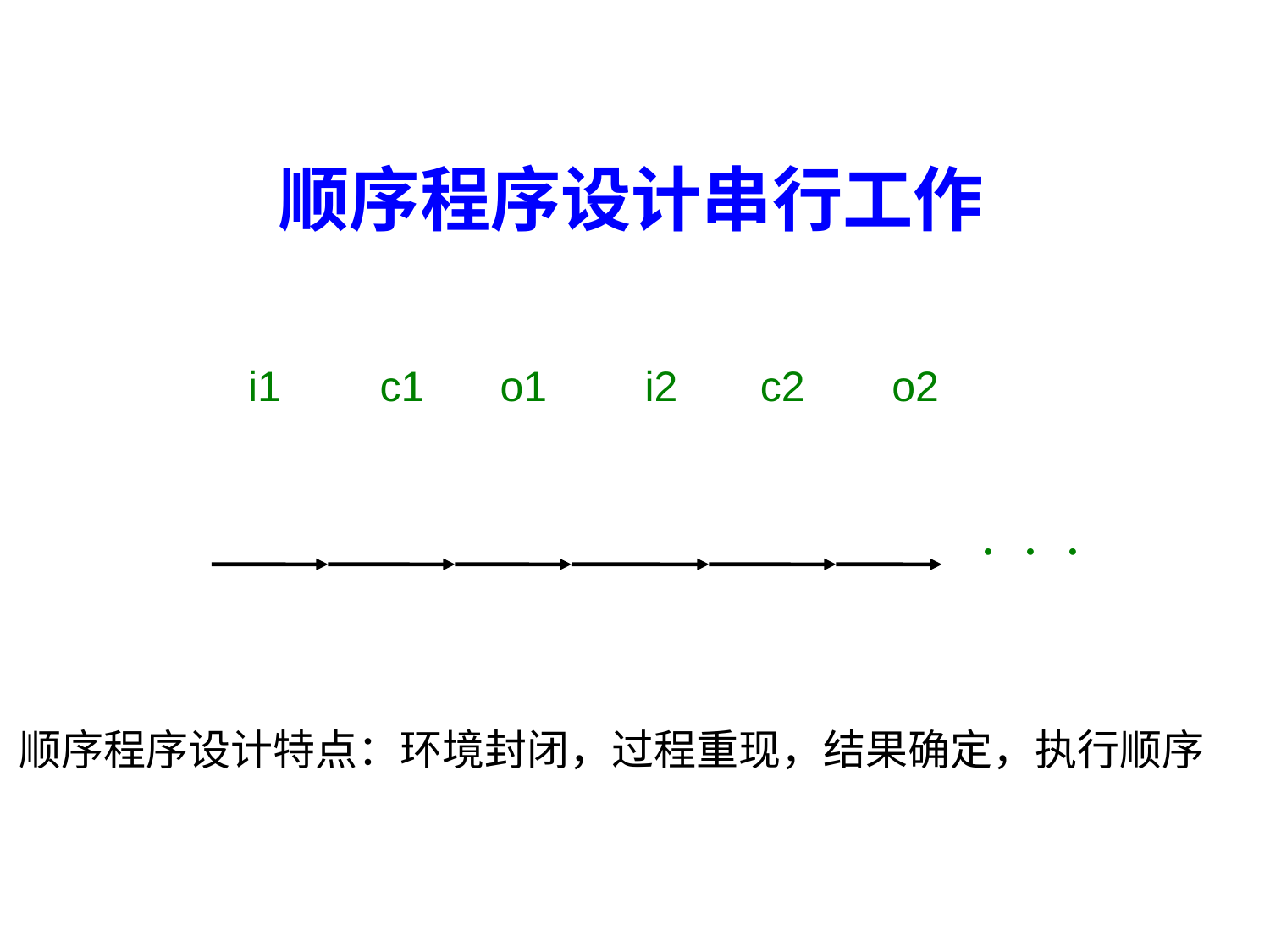

顺序程序设计串行工作

i1
c1
o1
i2
c2
o2
．．．

顺序程序设计特点：环境封闭，过程重现，结果确定，执行顺序